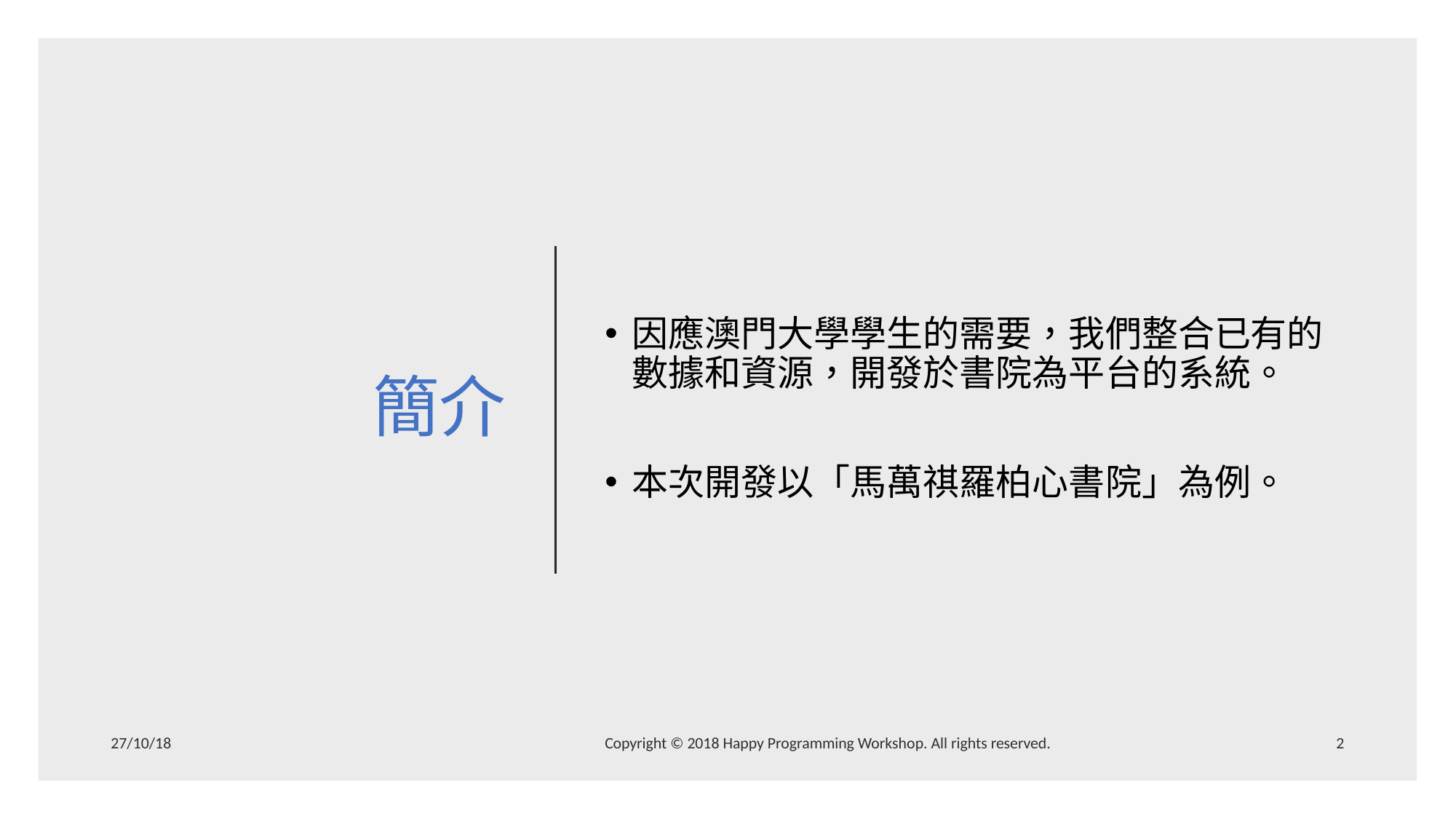

# 簡介
因應澳門大學學生的需要，我們整合已有的數據和資源，開發於書院為平台的系統。

本次開發以「馬萬祺羅柏心書院」為例。
27/10/18
Copyright © 2018 Happy Programming Workshop. All rights reserved.
2